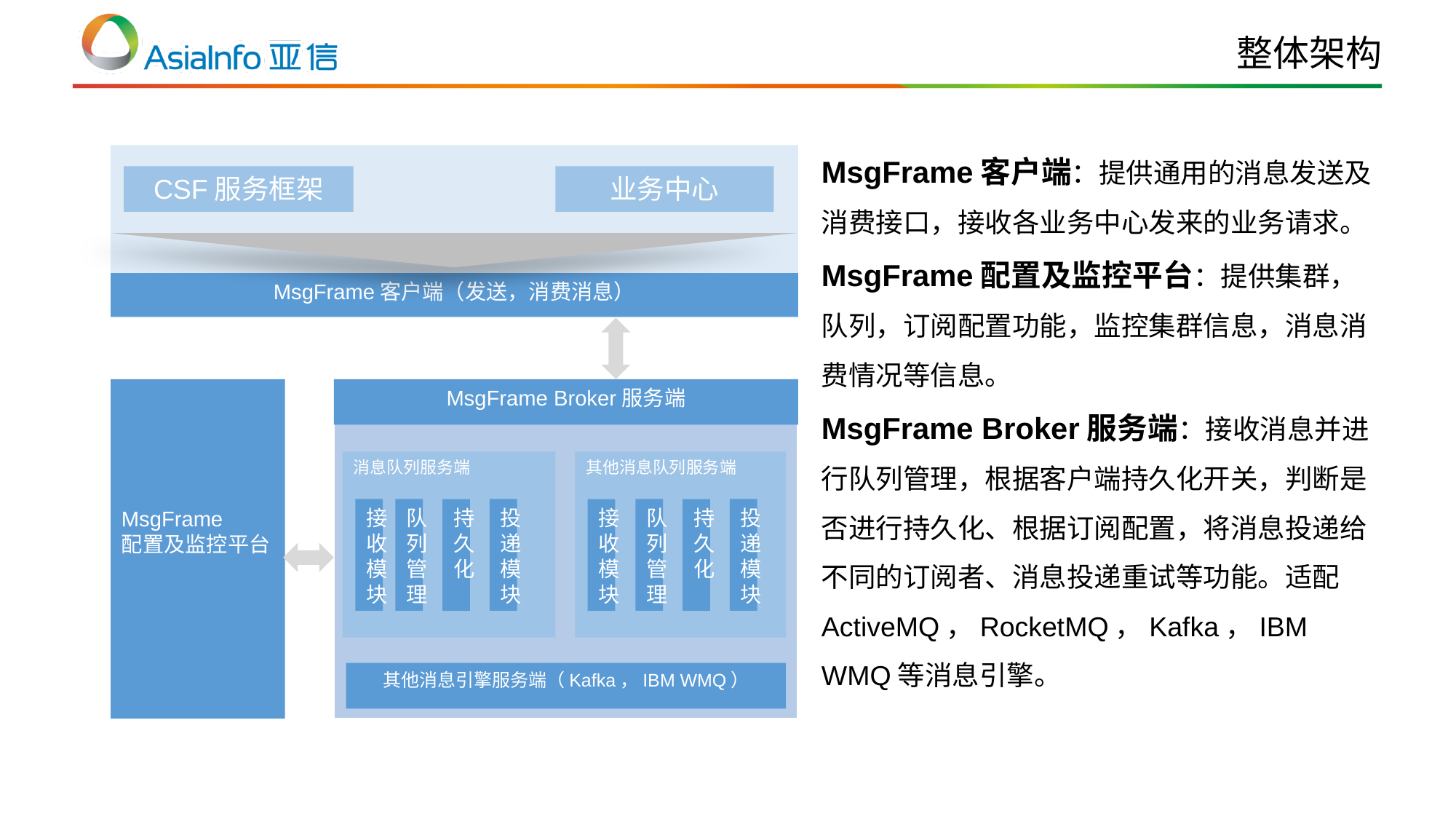

# 整体架构
MsgFrame客户端：提供通用的消息发送及消费接口，接收各业务中心发来的业务请求。
MsgFrame配置及监控平台：提供集群，队列，订阅配置功能，监控集群信息，消息消费情况等信息。
MsgFrame Broker服务端：接收消息并进行队列管理，根据客户端持久化开关，判断是否进行持久化、根据订阅配置，将消息投递给不同的订阅者、消息投递重试等功能。适配ActiveMQ，RocketMQ，Kafka，IBM WMQ等消息引擎。

CSF服务框架
业务中心

MsgFrame客户端（发送，消费消息）

MsgFrame Broker服务端

消息队列服务端
其他消息队列服务端
接收模块
队列管理
投递模块
队列管理
投递模块
持久化
接收模块
持久化
MsgFrame
配置及监控平台

其他消息引擎服务端（Kafka，IBM WMQ）